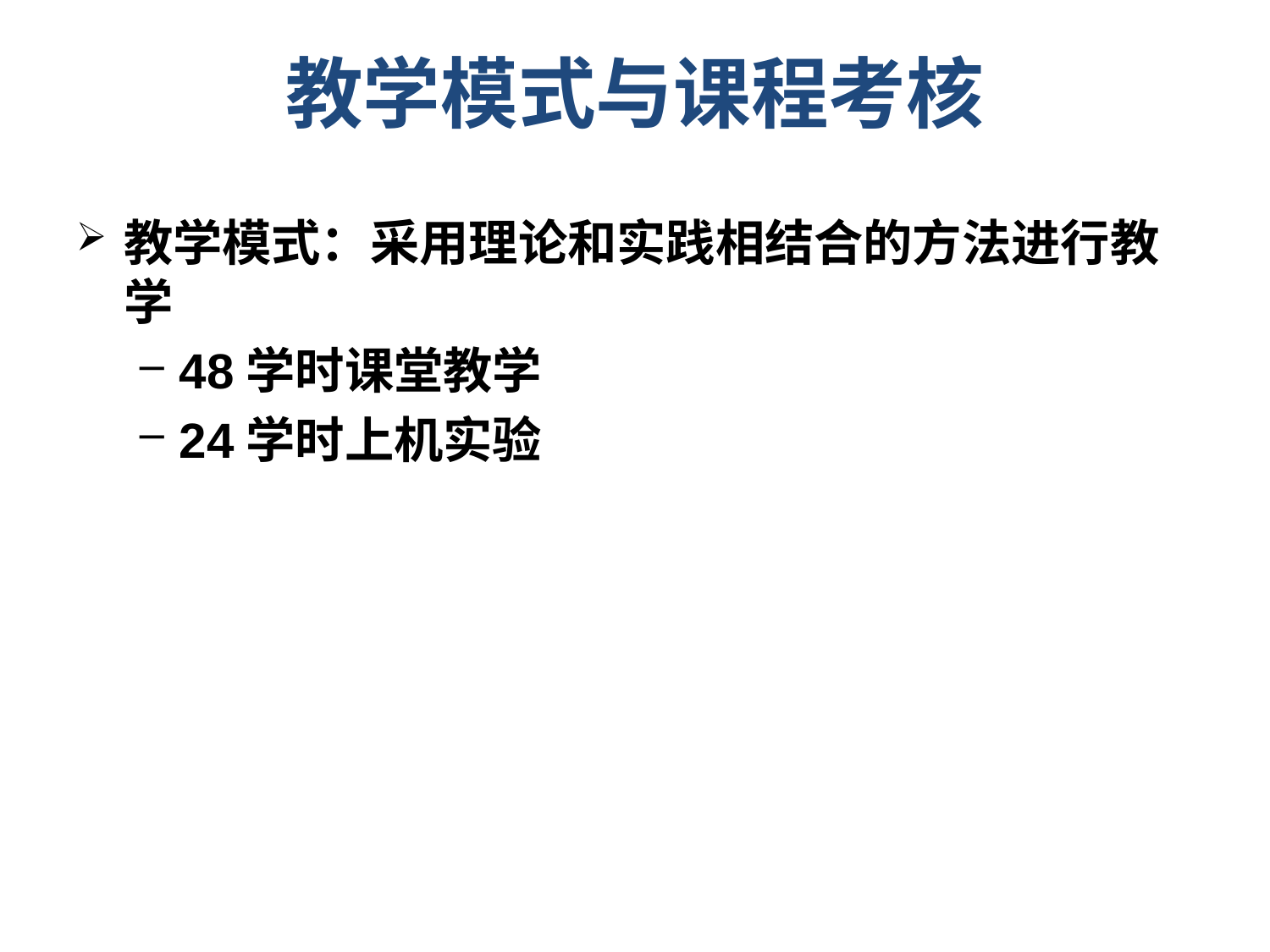

教学模式与课程考核
教学模式：采用理论和实践相结合的方法进行教学
48学时课堂教学
24学时上机实验